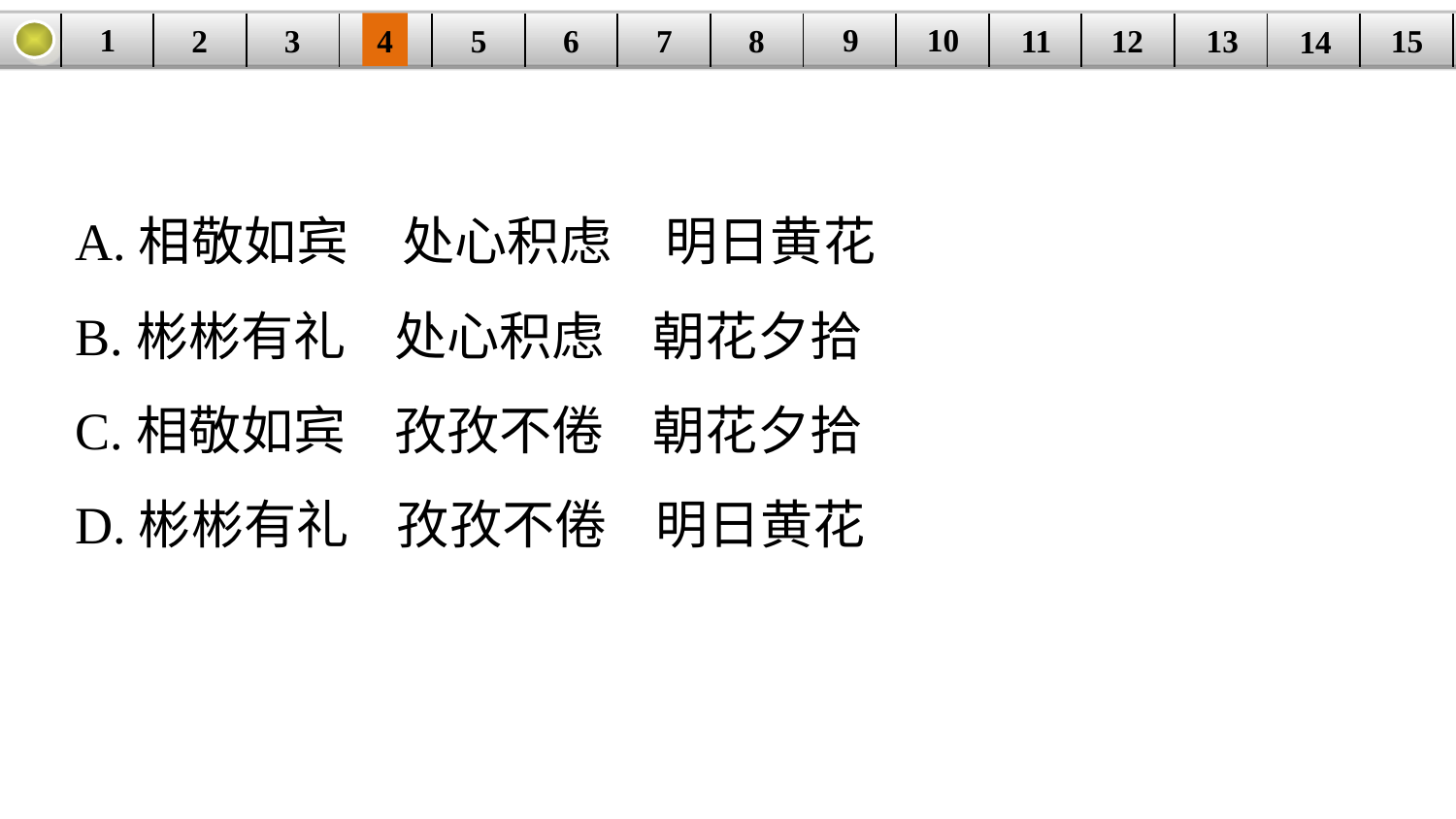

9
10
1
3
4
5
6
8
11
2
12
15
|  |  |  |  |  |  |  |  |  |  |  |  |  |  |  |
| --- | --- | --- | --- | --- | --- | --- | --- | --- | --- | --- | --- | --- | --- | --- |
7
13
14

A.相敬如宾　处心积虑　明日黄花
B.彬彬有礼    处心积虑    朝花夕拾
C.相敬如宾    孜孜不倦    朝花夕拾
D.彬彬有礼    孜孜不倦    明日黄花